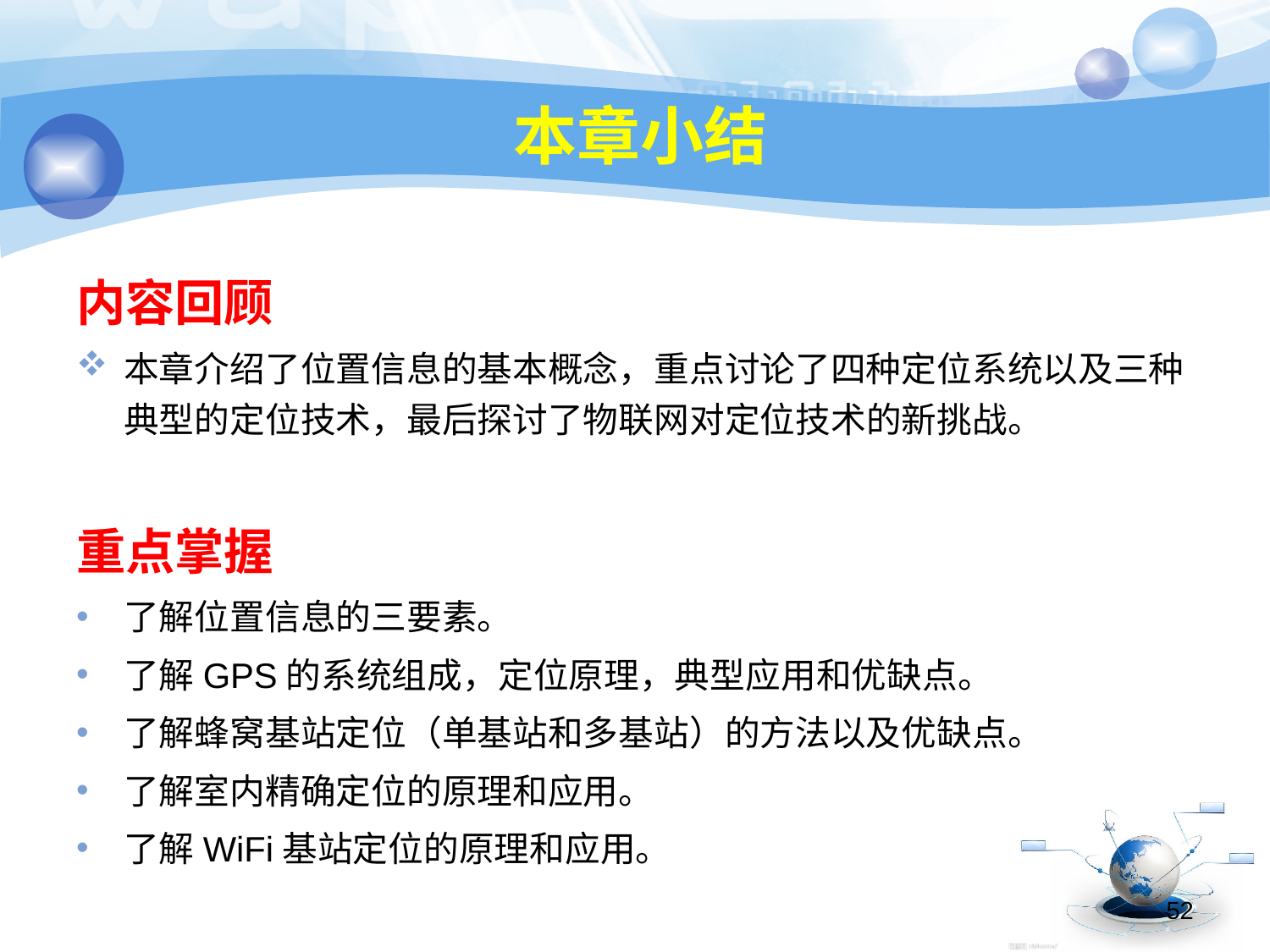

# 本章小结
内容回顾
本章介绍了位置信息的基本概念，重点讨论了四种定位系统以及三种典型的定位技术，最后探讨了物联网对定位技术的新挑战。

重点掌握
了解位置信息的三要素。
了解GPS的系统组成，定位原理，典型应用和优缺点。
了解蜂窝基站定位（单基站和多基站）的方法以及优缺点。
了解室内精确定位的原理和应用。
了解WiFi基站定位的原理和应用。

52